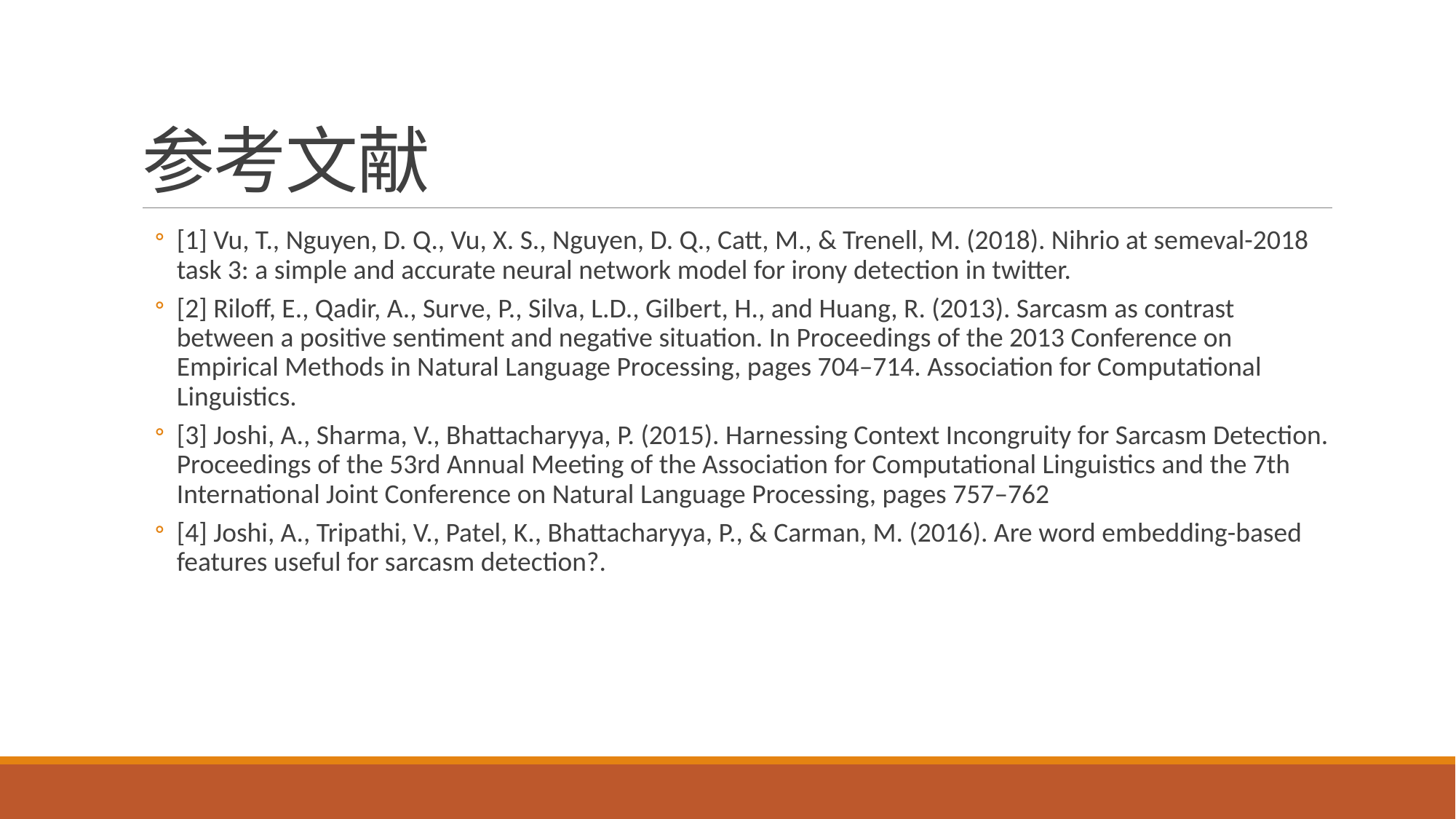

# 参考文献
[1] Vu, T., Nguyen, D. Q., Vu, X. S., Nguyen, D. Q., Catt, M., & Trenell, M. (2018). Nihrio at semeval-2018 task 3: a simple and accurate neural network model for irony detection in twitter.
[2] Riloff, E., Qadir, A., Surve, P., Silva, L.D., Gilbert, H., and Huang, R. (2013). Sarcasm as contrast between a positive sentiment and negative situation. In Proceedings of the 2013 Conference on Empirical Methods in Natural Language Processing, pages 704–714. Association for Computational Linguistics.
[3] Joshi, A., Sharma, V., Bhattacharyya, P. (2015). Harnessing Context Incongruity for Sarcasm Detection. Proceedings of the 53rd Annual Meeting of the Association for Computational Linguistics and the 7th International Joint Conference on Natural Language Processing, pages 757–762
[4] Joshi, A., Tripathi, V., Patel, K., Bhattacharyya, P., & Carman, M. (2016). Are word embedding-based features useful for sarcasm detection?.